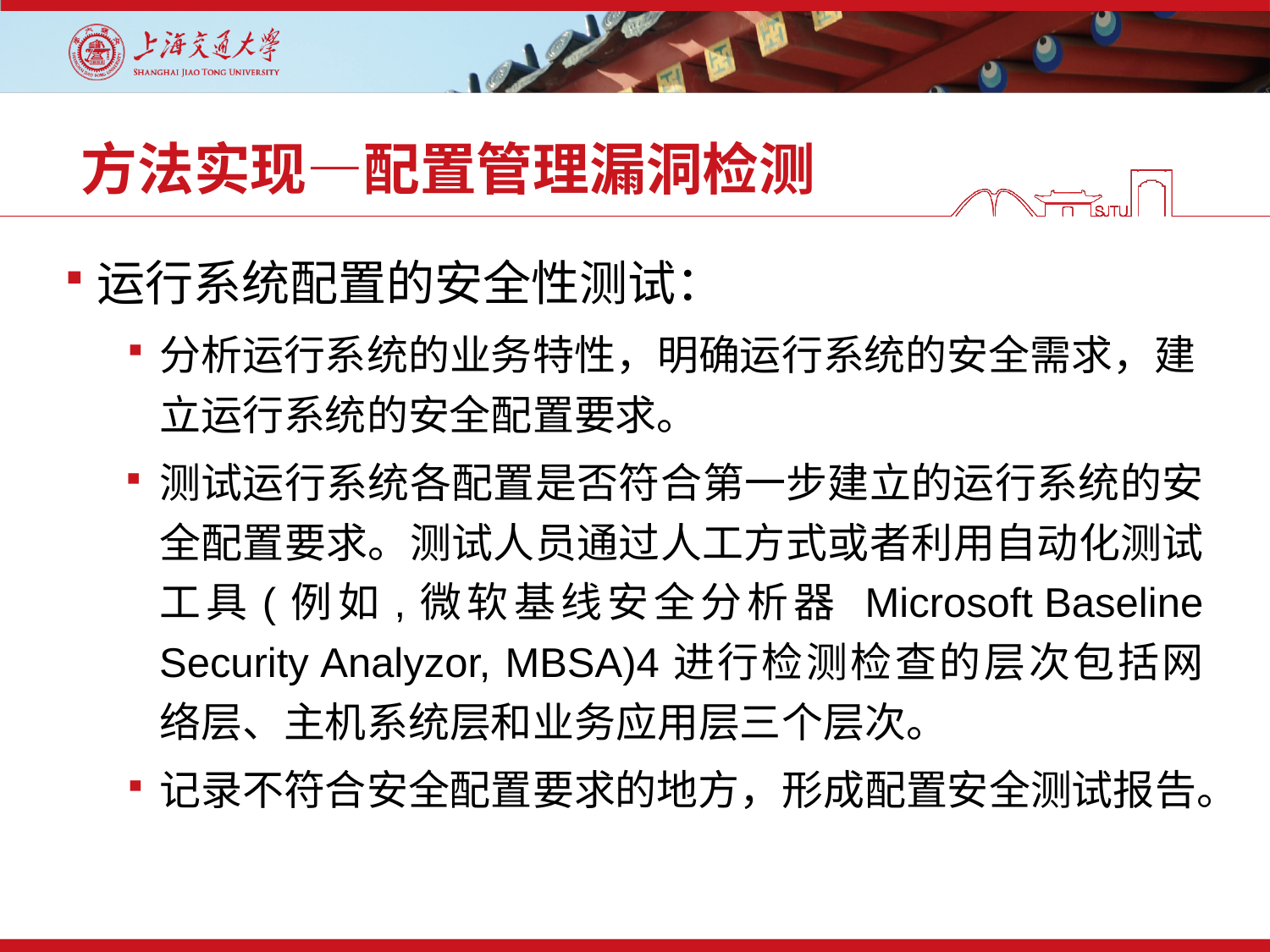

# 方法实现—配置管理漏洞检测
运行系统配置的安全性测试：
分析运行系统的业务特性，明确运行系统的安全需求，建立运行系统的安全配置要求。
测试运行系统各配置是否符合第一步建立的运行系统的安全配置要求。测试人员通过人工方式或者利用自动化测试工具(例如,微软基线安全分析器 Microsoft Baseline Security Analyzor, MBSA)4进行检测检查的层次包括网络层、主机系统层和业务应用层三个层次。
记录不符合安全配置要求的地方，形成配置安全测试报告。